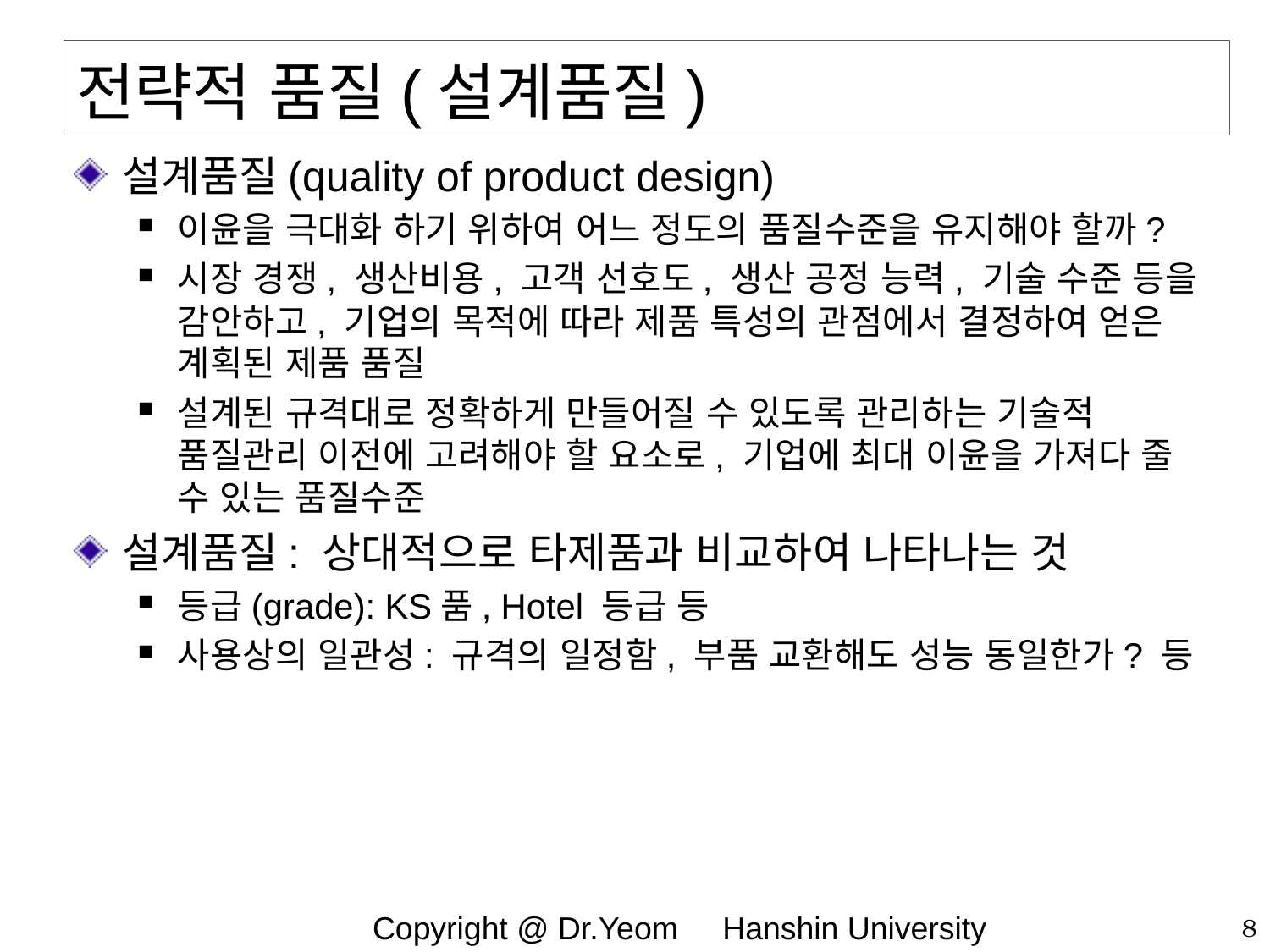

# 전략적 품질(설계품질)
설계품질(quality of product design)
이윤을 극대화 하기 위하여 어느 정도의 품질수준을 유지해야 할까?
시장 경쟁, 생산비용, 고객 선호도, 생산 공정 능력, 기술 수준 등을 감안하고, 기업의 목적에 따라 제품 특성의 관점에서 결정하여 얻은 계획된 제품 품질
설계된 규격대로 정확하게 만들어질 수 있도록 관리하는 기술적 품질관리 이전에 고려해야 할 요소로, 기업에 최대 이윤을 가져다 줄 수 있는 품질수준
설계품질: 상대적으로 타제품과 비교하여 나타나는 것
등급(grade): KS품, Hotel 등급 등
사용상의 일관성: 규격의 일정함, 부품 교환해도 성능 동일한가? 등
8